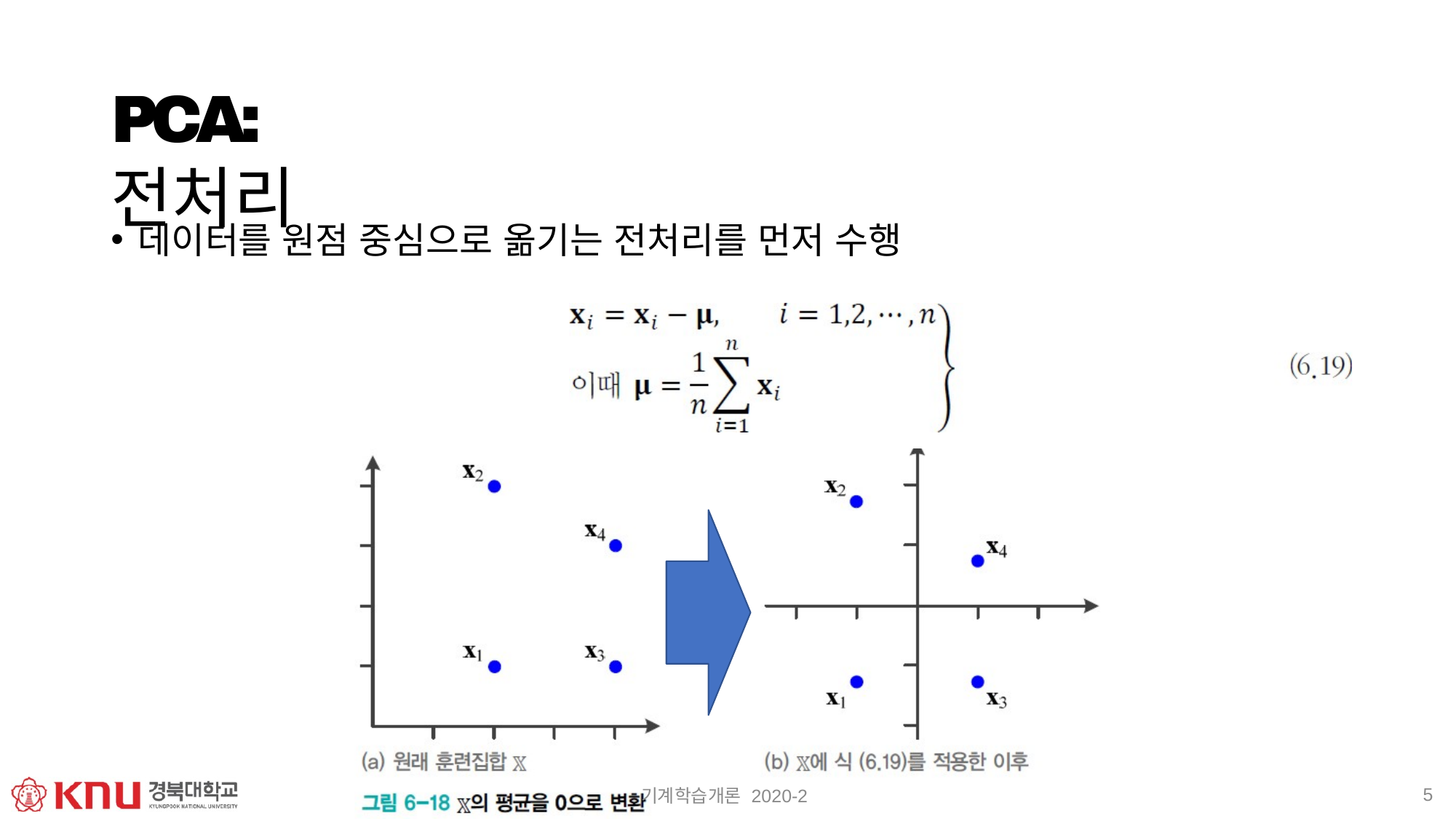

# PCA: 전처리
데이터를 원점 중심으로 옮기는 전처리를 먼저 수행

5
기계학습개론 2020-2